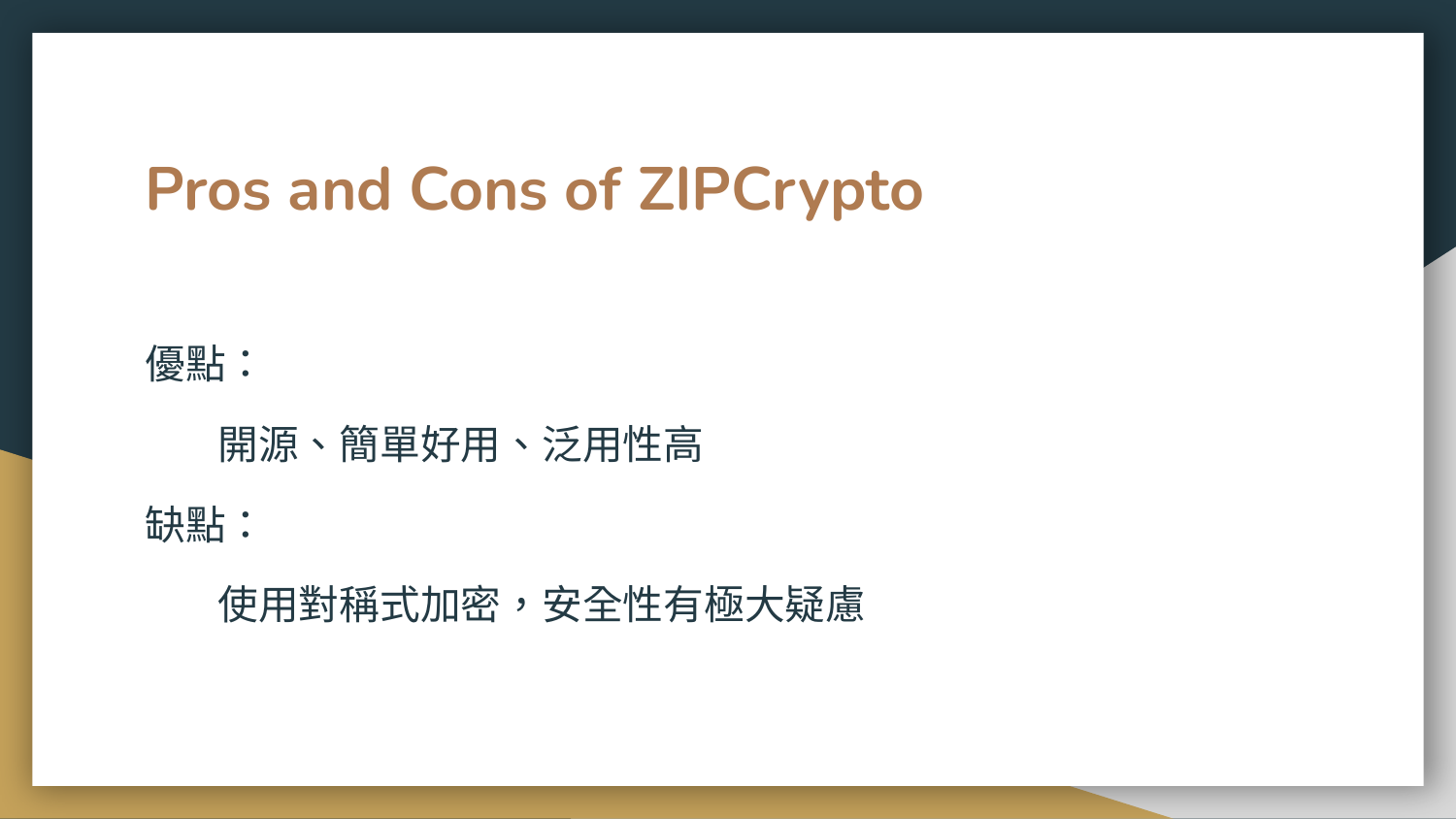

# Pros and Cons of ZIPCrypto
優點：
開源、簡單好用、泛用性高
缺點：
使用對稱式加密，安全性有極大疑慮